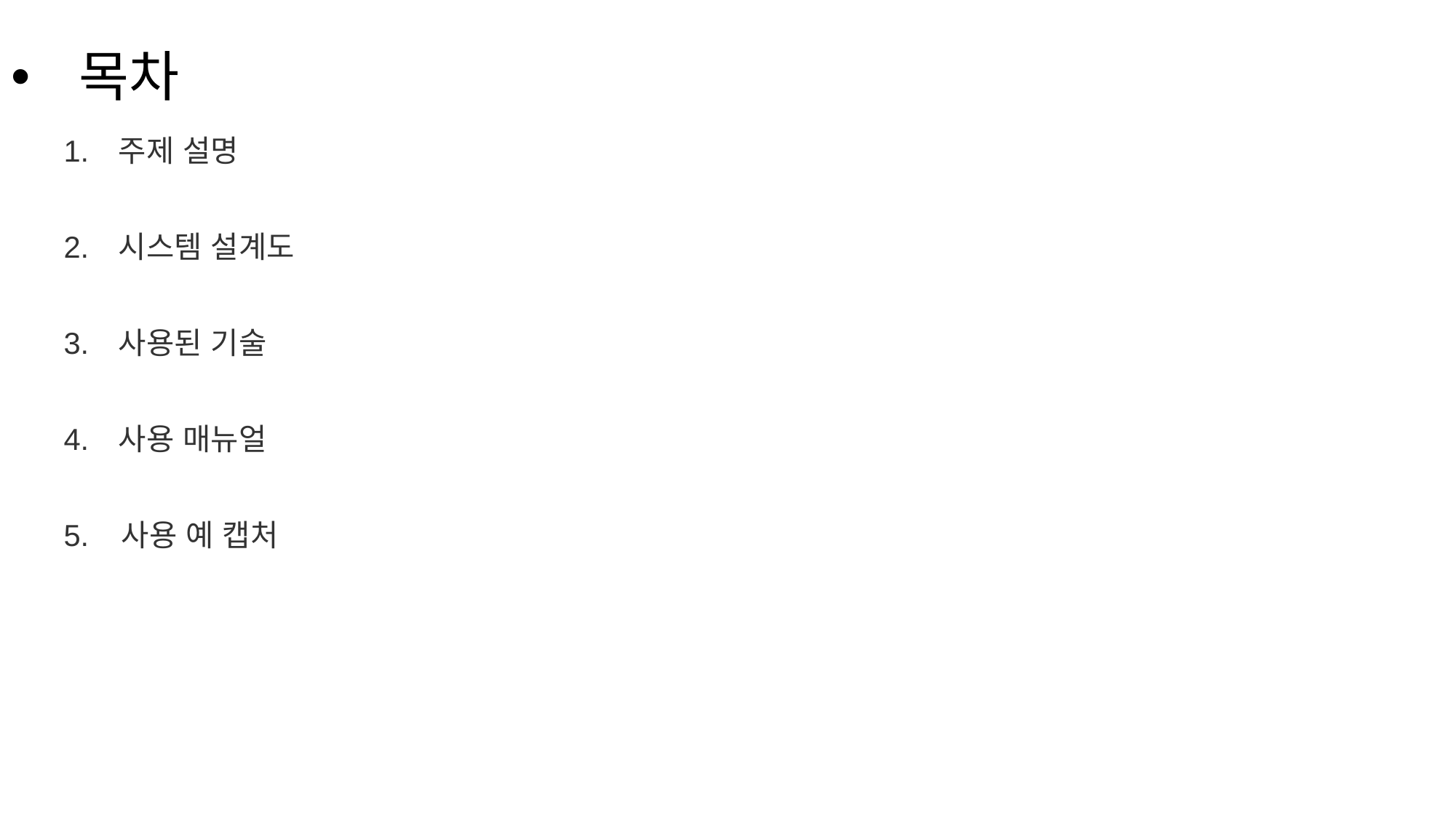

# 목차
주제 설명

시스템 설계도

사용된 기술

사용 매뉴얼

5.   사용 예 캡처